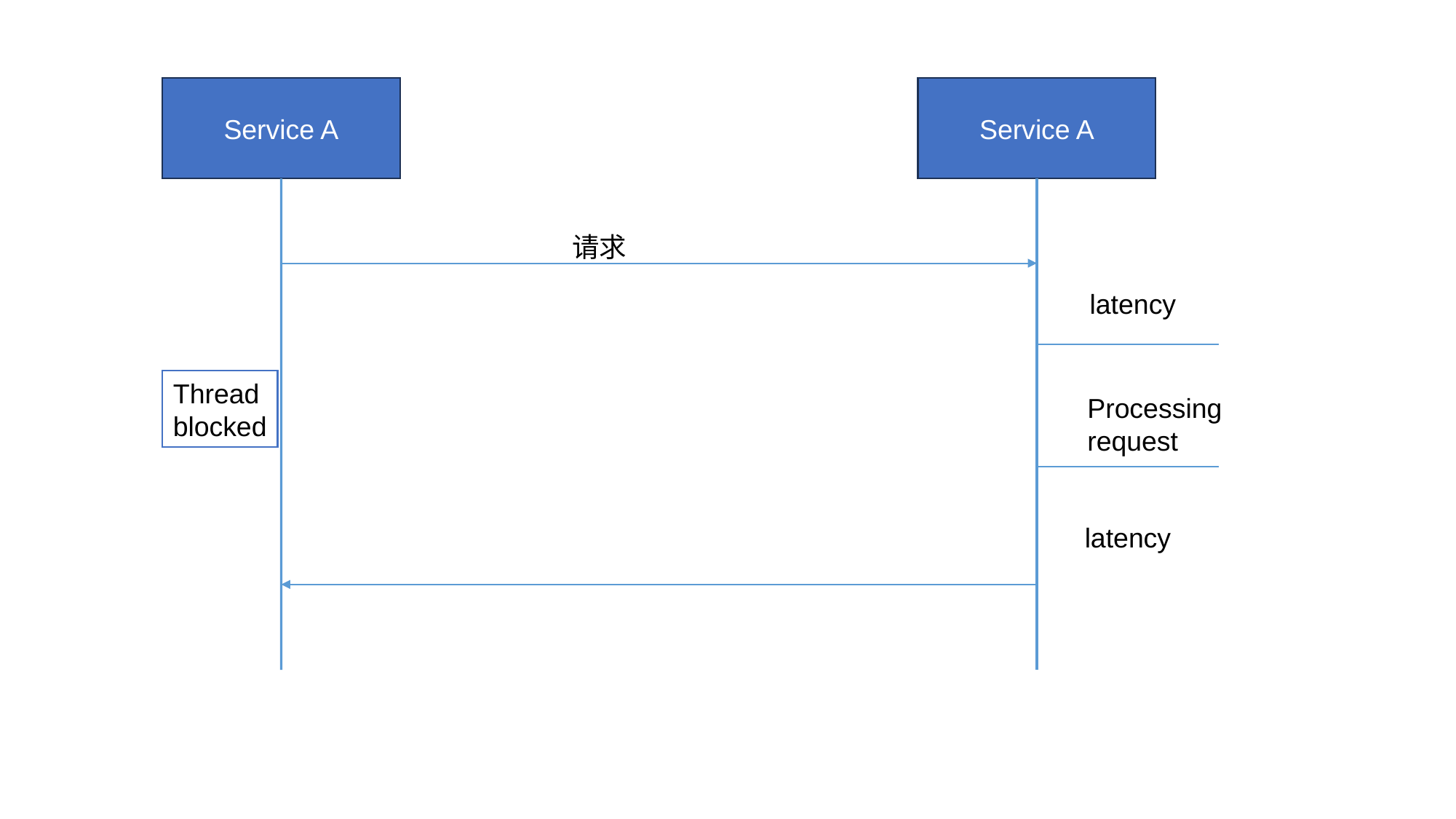

Service A
Service A
请求
latency
Thread
blocked
Processing
request
latency